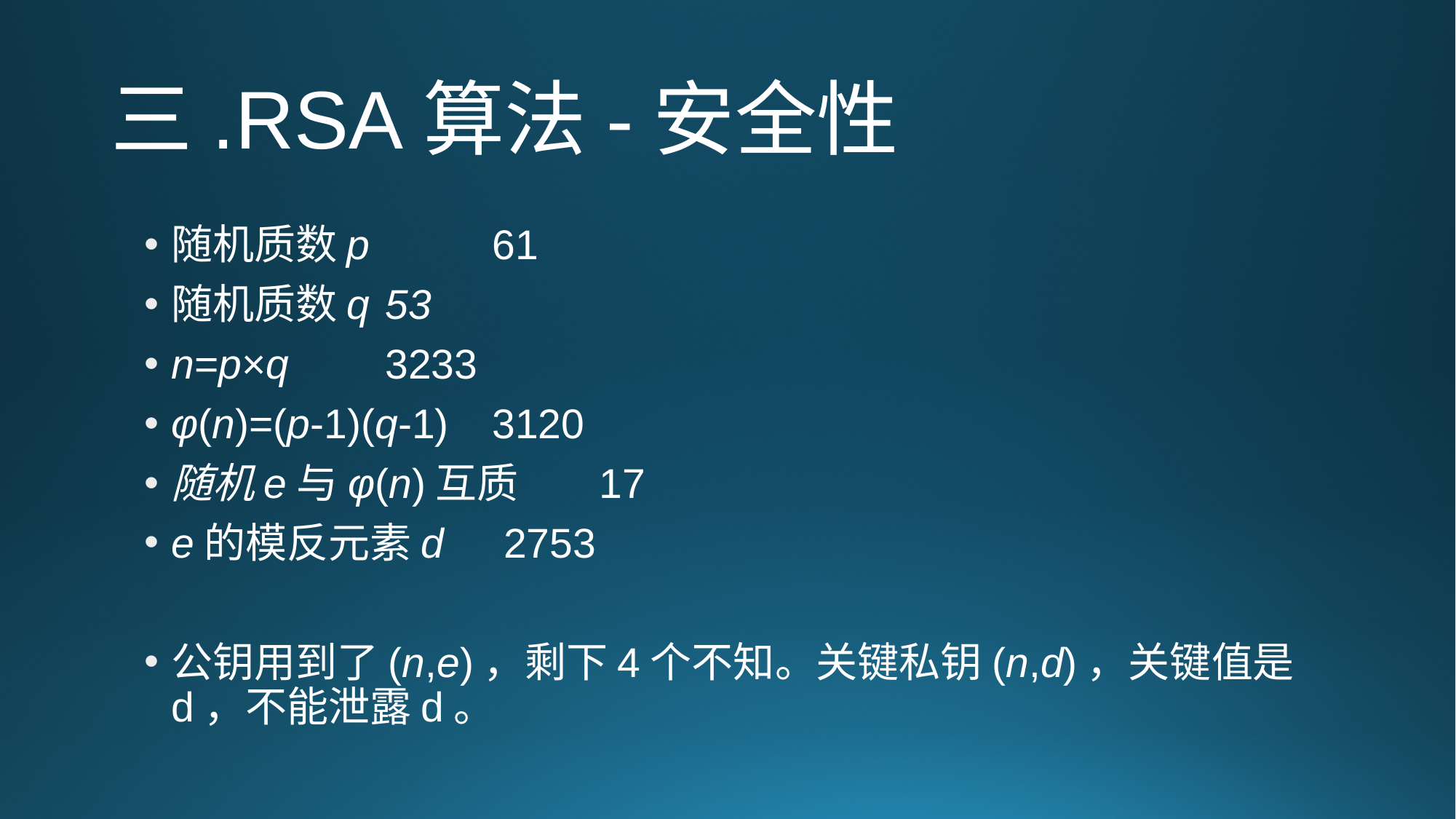

# 三.RSA算法-安全性
随机质数p	 	61
随机质数q			53
n=p×q			3233
φ(n)=(p-1)(q-1) 		3120
随机e与φ(n)互质	17
e的模反元素d		 2753

公钥用到了(n,e)，剩下4个不知。关键私钥(n,d)，关键值是d，不能泄露d。